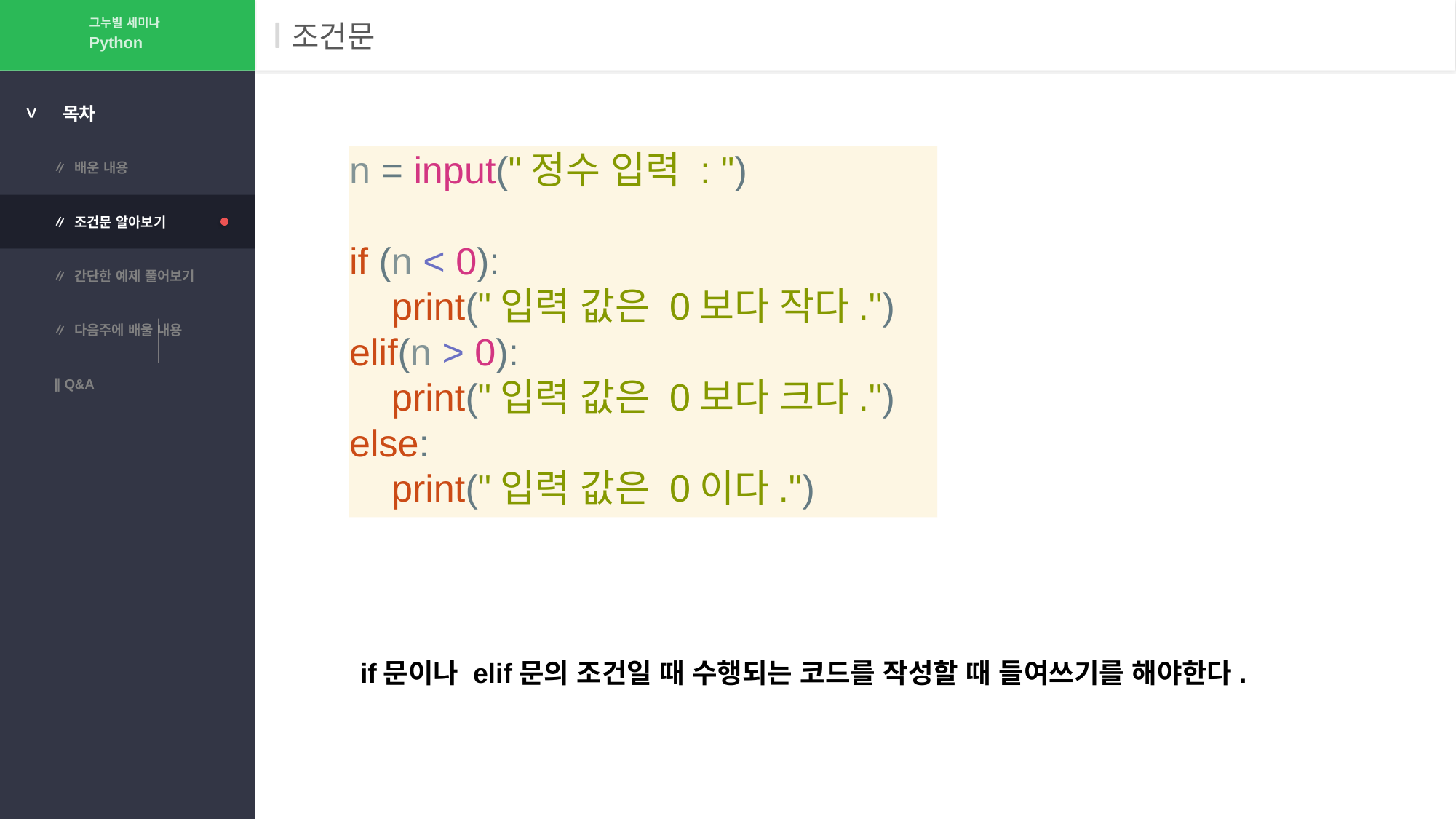

그누빌 세미나
# 조건문
Python
>
목차
∥ 배운 내용
n = input("정수 입력 : ")

if (n < 0):
    print("입력 값은 0보다 작다.")
elif(n > 0):
    print("입력 값은 0보다 크다.")
else:
    print("입력 값은 0이다.")
∥ 조건문 알아보기

∥ 간단한 예제 풀어보기
∥ 다음주에 배울 내용

∥ Q&A
if문이나 elif문의 조건일 때 수행되는 코드를 작성할 때 들여쓰기를 해야한다.